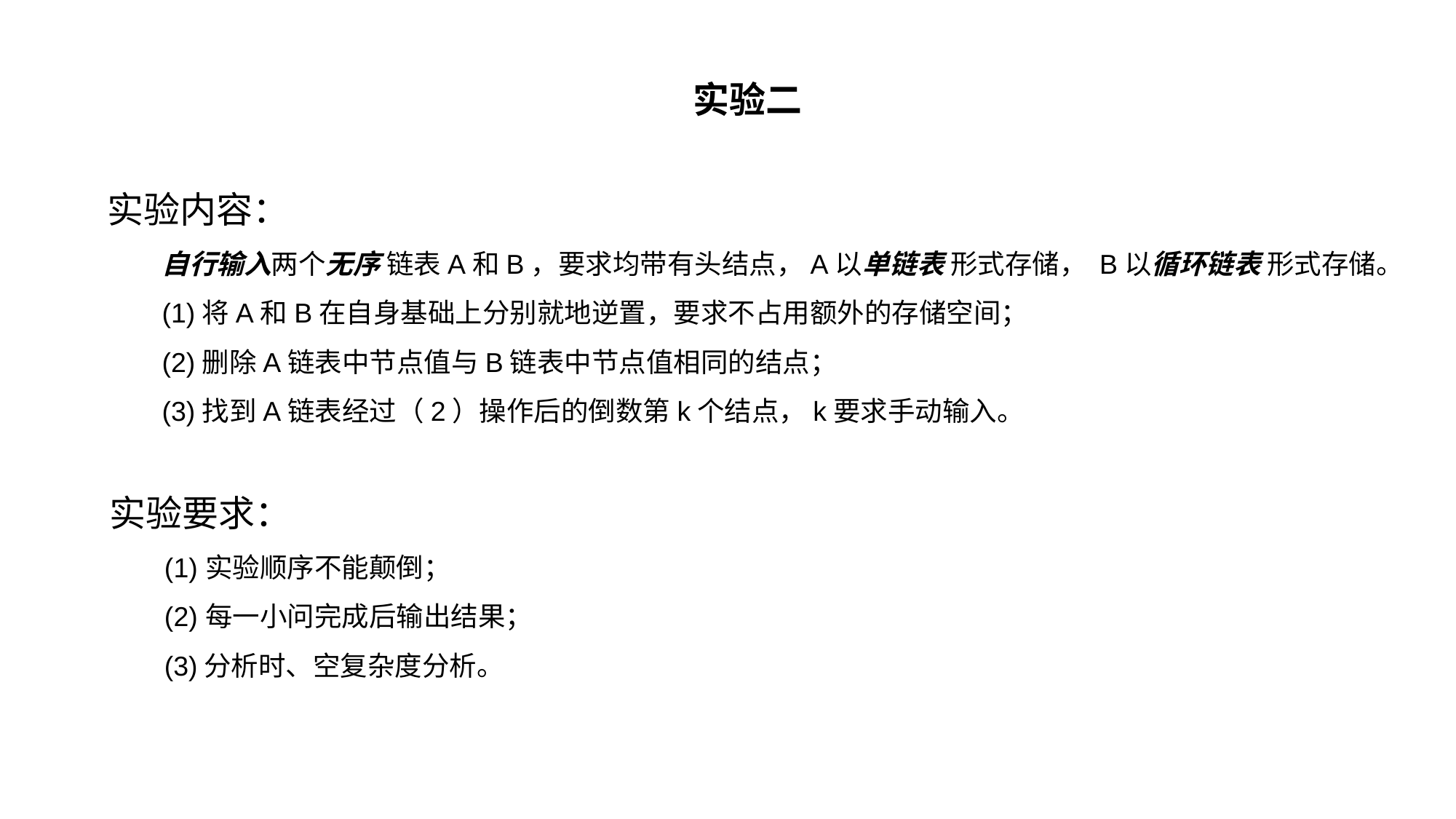

实验二
实验内容：
自行输入两个无序 链表A和B，要求均带有头结点，A以单链表 形式存储， B以循环链表 形式存储。
(1)将A和B在自身基础上分别就地逆置，要求不占用额外的存储空间；
(2)删除A链表中节点值与B链表中节点值相同的结点；
(3)找到A链表经过（2）操作后的倒数第k个结点，k要求手动输入。
实验要求：
实验顺序不能颠倒；
每一小问完成后输出结果；
(3)分析时、空复杂度分析。